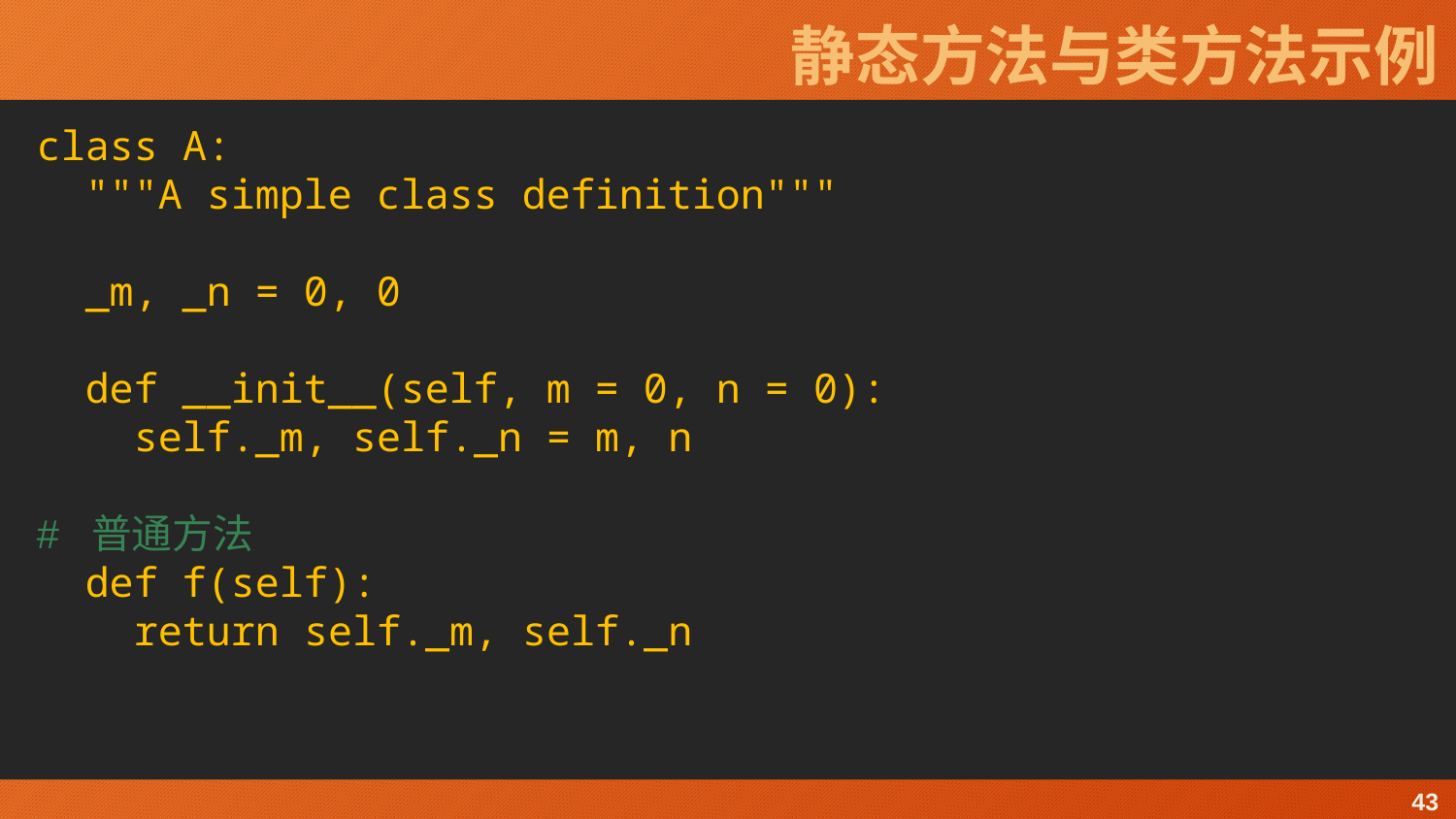

# 静态方法与类方法示例
class A:
  """A simple class definition"""

  _m, _n = 0, 0

  def __init__(self, m = 0, n = 0):
    self._m, self._n = m, n

#  普通方法
  def f(self):
    return self._m, self._n
43